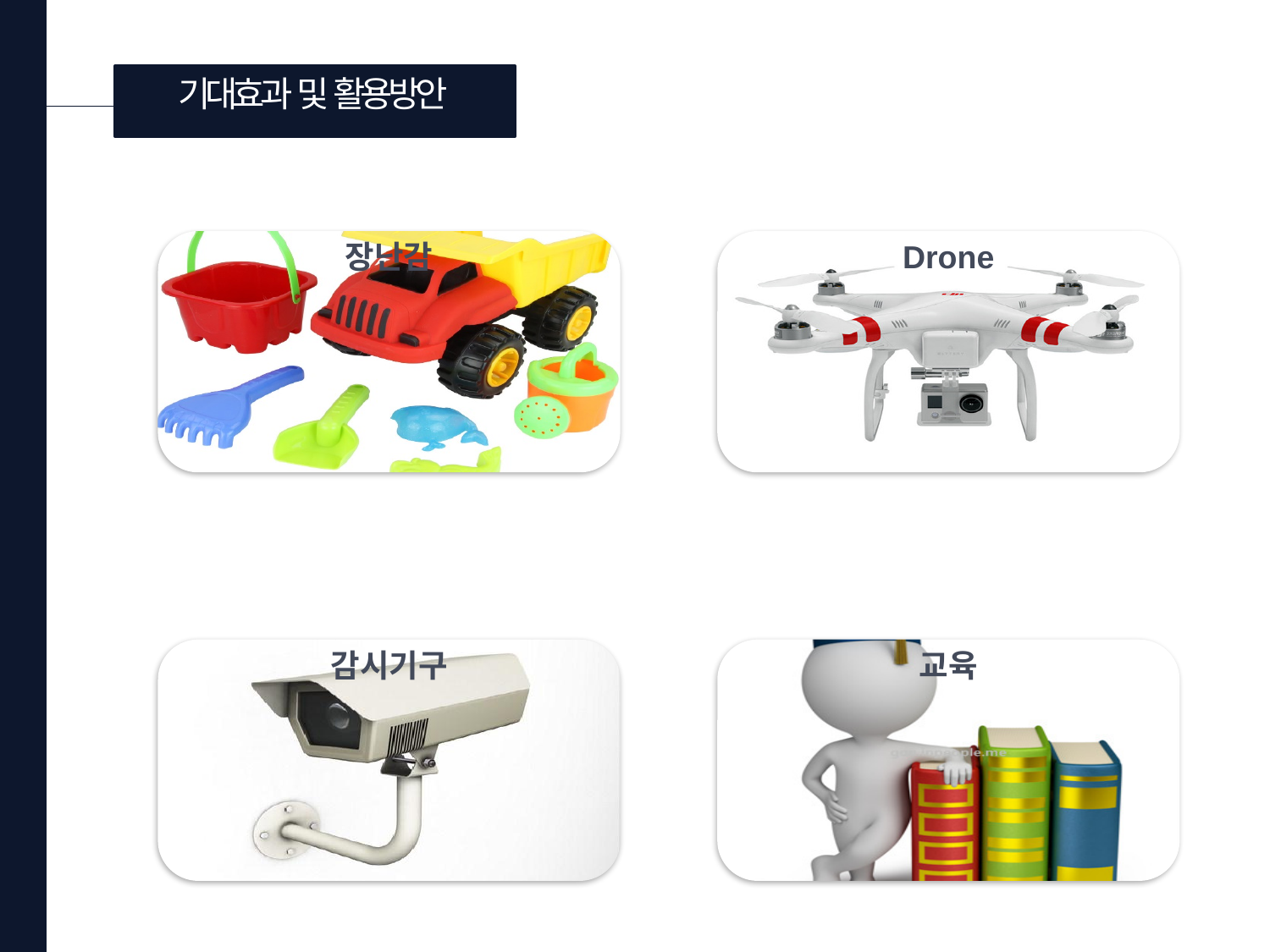

기대효과  및  활용방안

장난감
Drone
감시기구
교육